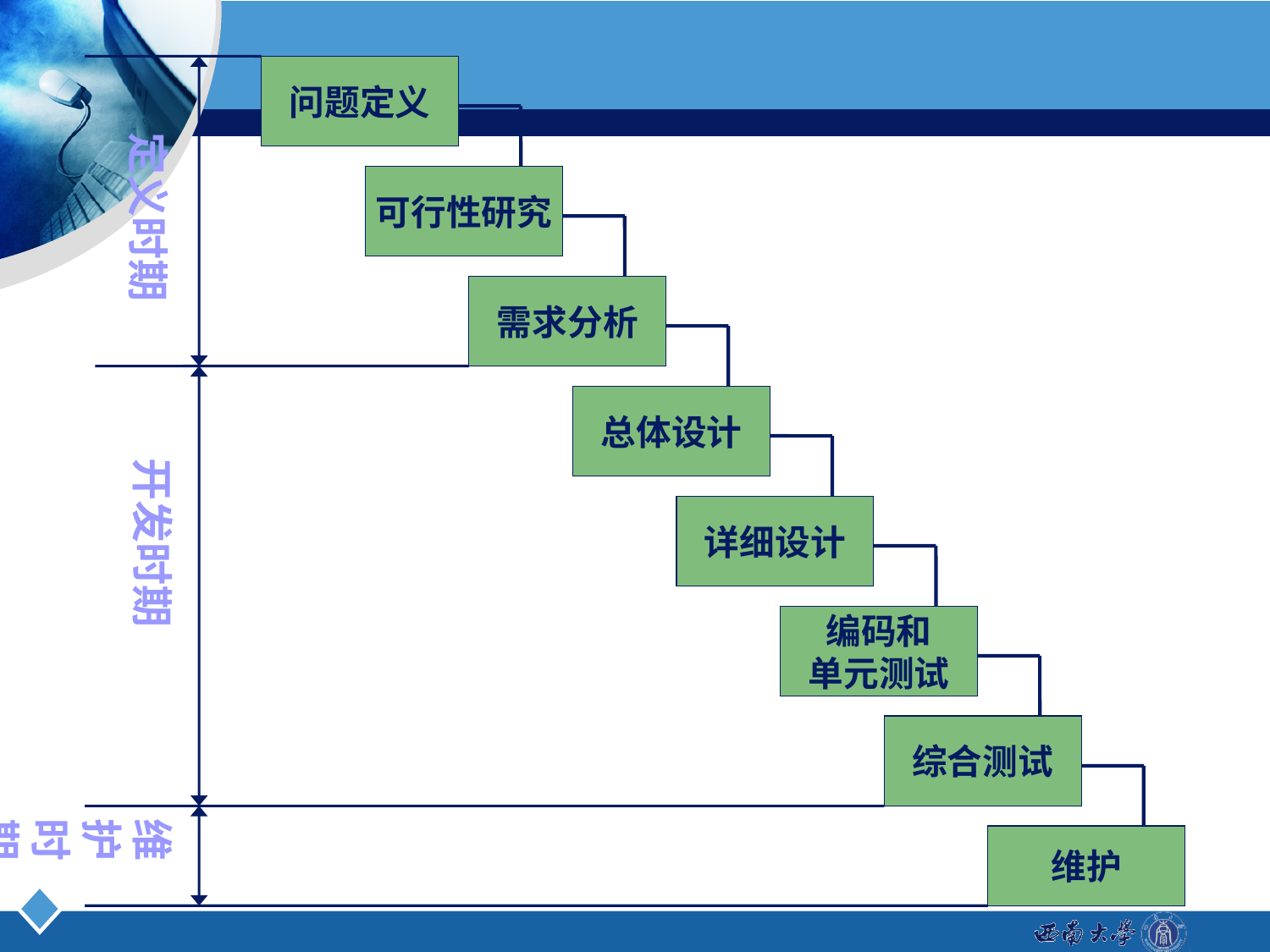

问题定义

可行性研究

需求分析

总体设计

详细设计

编码和
单元测试

综合测试

维护
定义时期
开发时期
维护时期